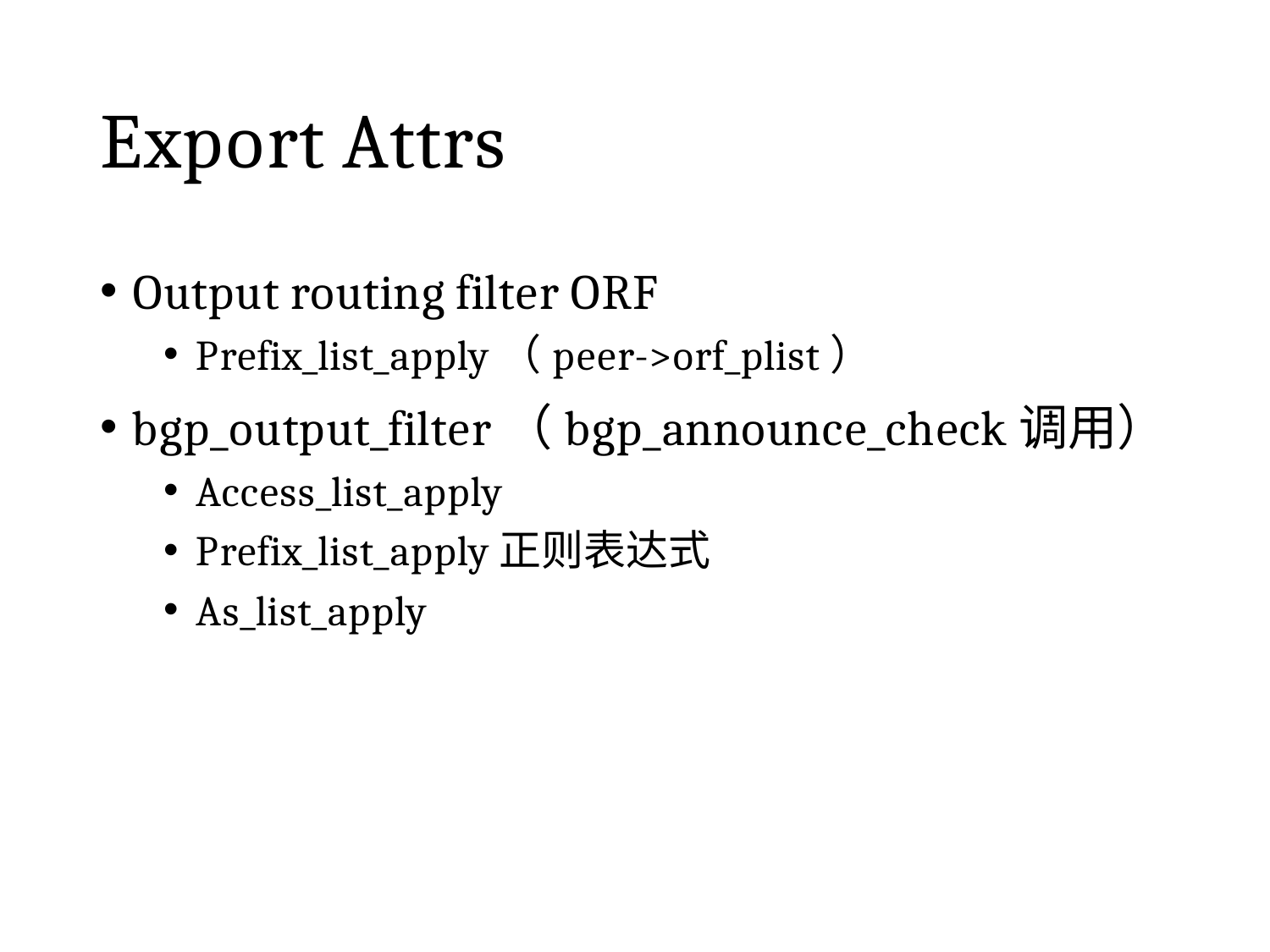

# Export Attrs
Output routing filter ORF
Prefix_list_apply（peer->orf_plist）
bgp_output_filter（bgp_announce_check调用）
Access_list_apply
Prefix_list_apply正则表达式
As_list_apply